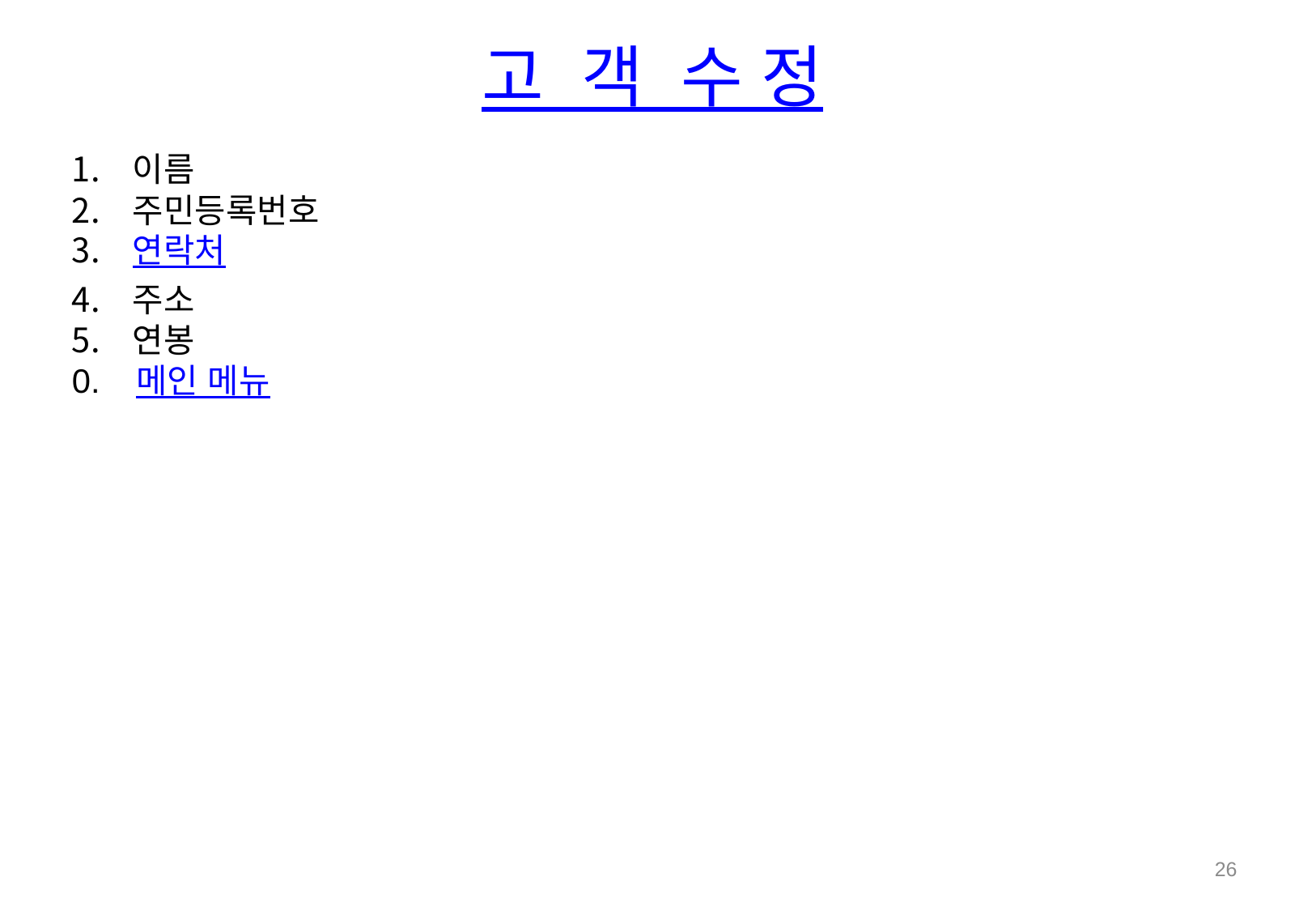

고  객  수 정
이름
주민등록번호
연락처
주소
연봉
0.   메인 메뉴

26